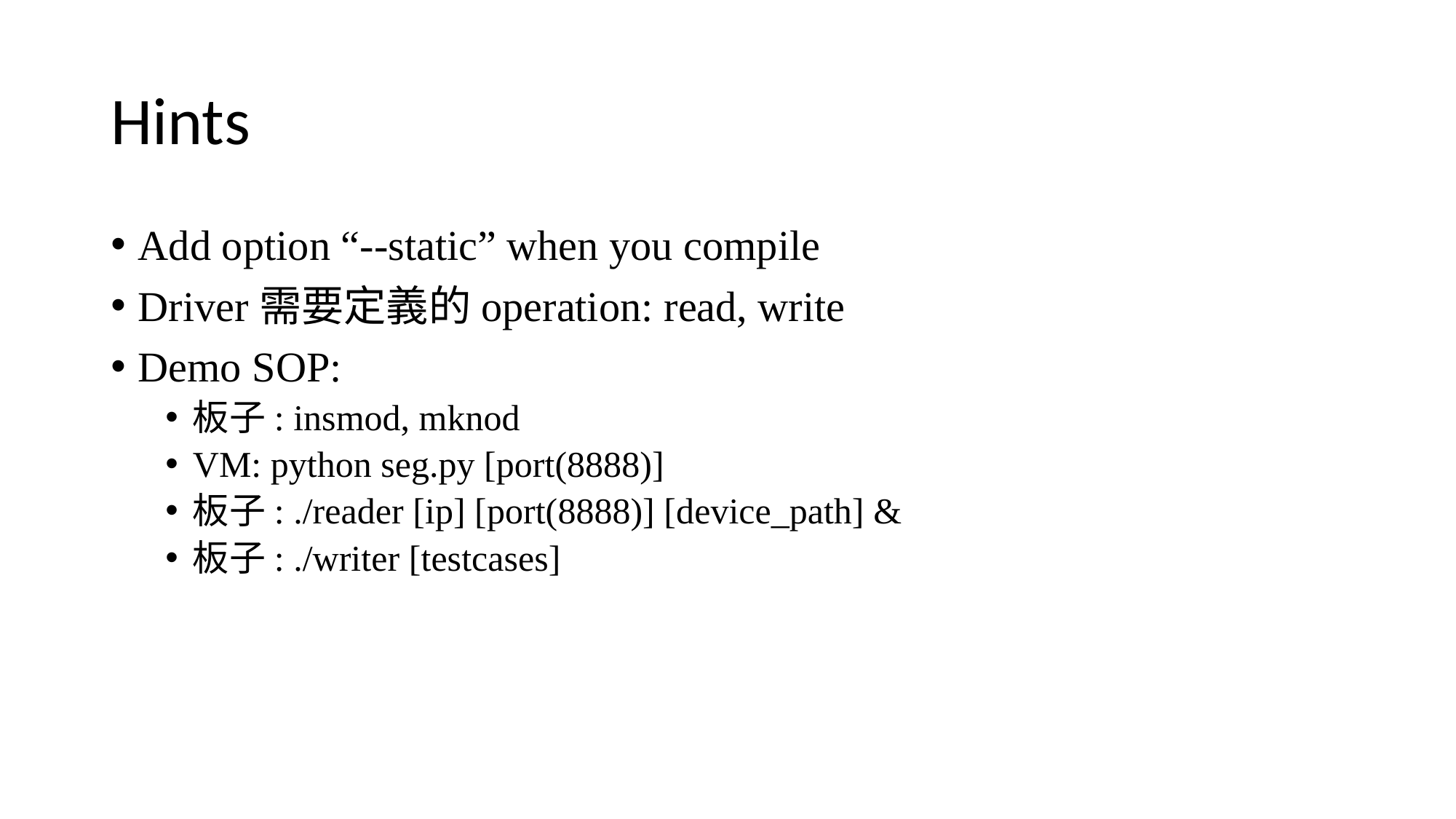

# Hints
Add option “--static” when you compile
Driver需要定義的operation: read, write
Demo SOP:
板子: insmod, mknod
VM: python seg.py [port(8888)]
板子: ./reader [ip] [port(8888)] [device_path] &
板子: ./writer [testcases]